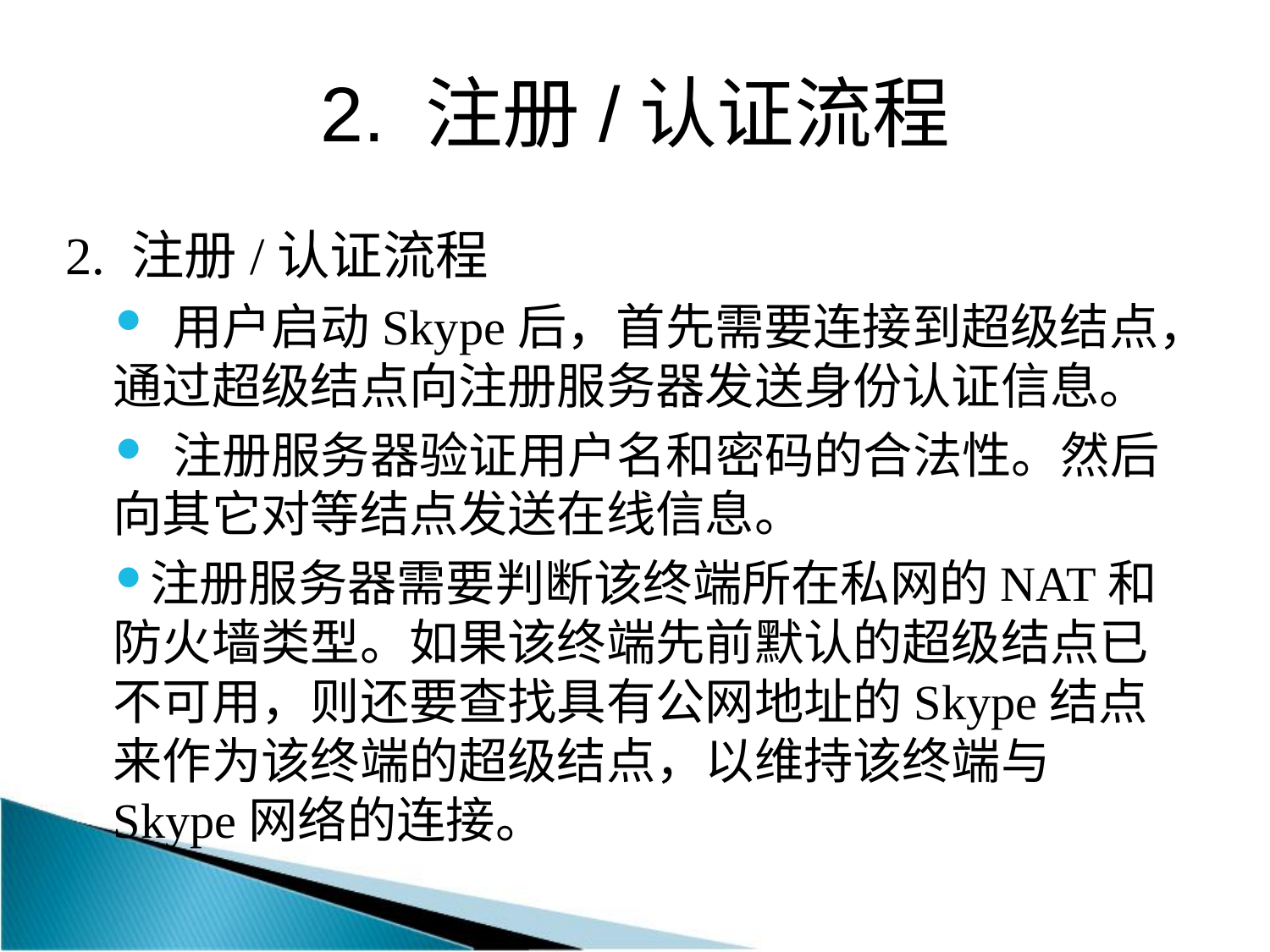

# 2. 注册/认证流程
2. 注册/认证流程
 用户启动Skype后，首先需要连接到超级结点，通过超级结点向注册服务器发送身份认证信息。
 注册服务器验证用户名和密码的合法性。然后向其它对等结点发送在线信息。
注册服务器需要判断该终端所在私网的NAT和防火墙类型。如果该终端先前默认的超级结点已不可用，则还要查找具有公网地址的Skype结点来作为该终端的超级结点，以维持该终端与Skype网络的连接。